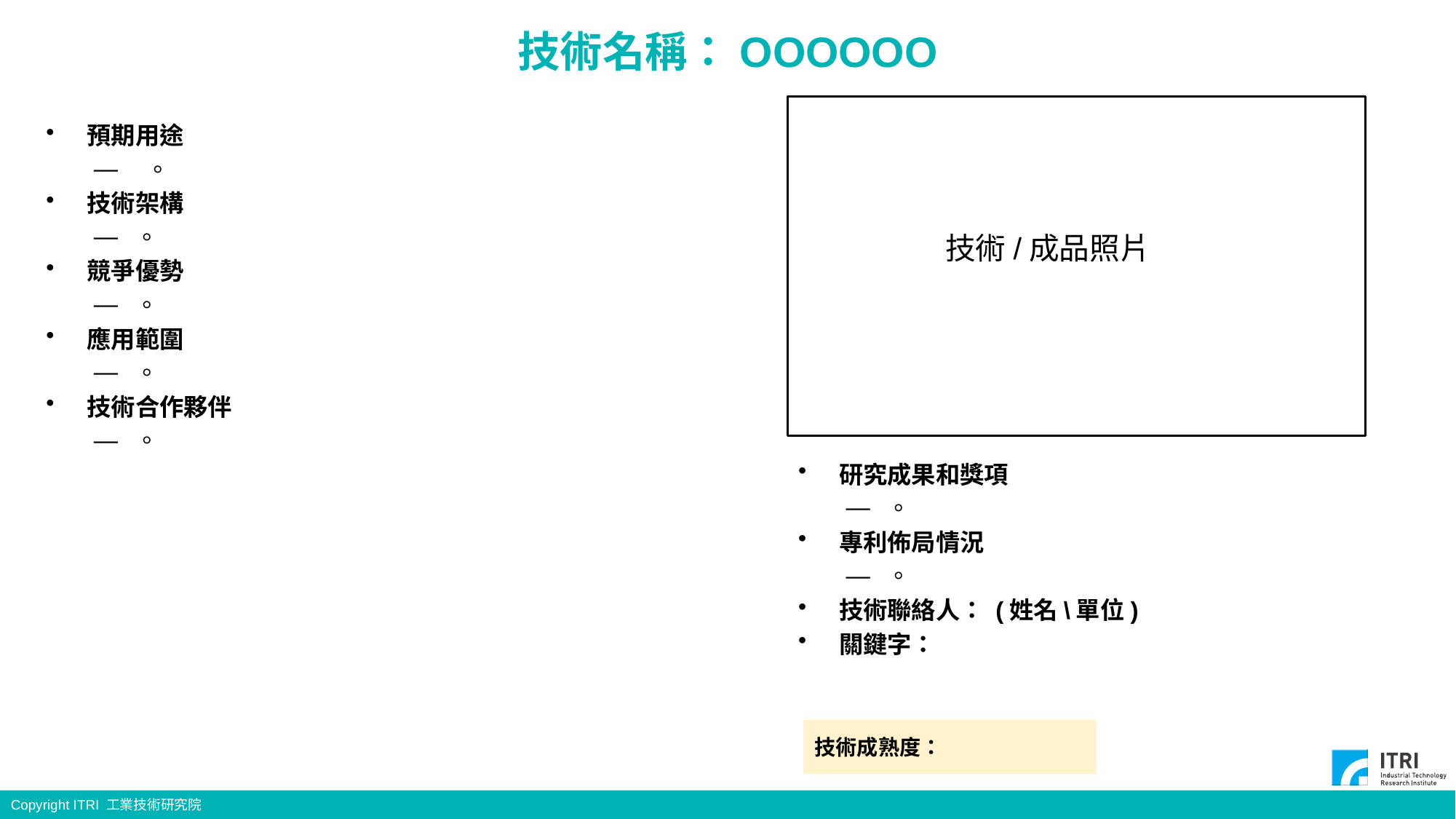

技術名稱：OOOOOO

技術/成品照片

預期用途
 。
技術架構
。
競爭優勢
。
應用範圍
。
技術合作夥伴
。

研究成果和獎項
。
專利佈局情況
。
技術聯絡人： (姓名\單位)
關鍵字：

技術成熟度：